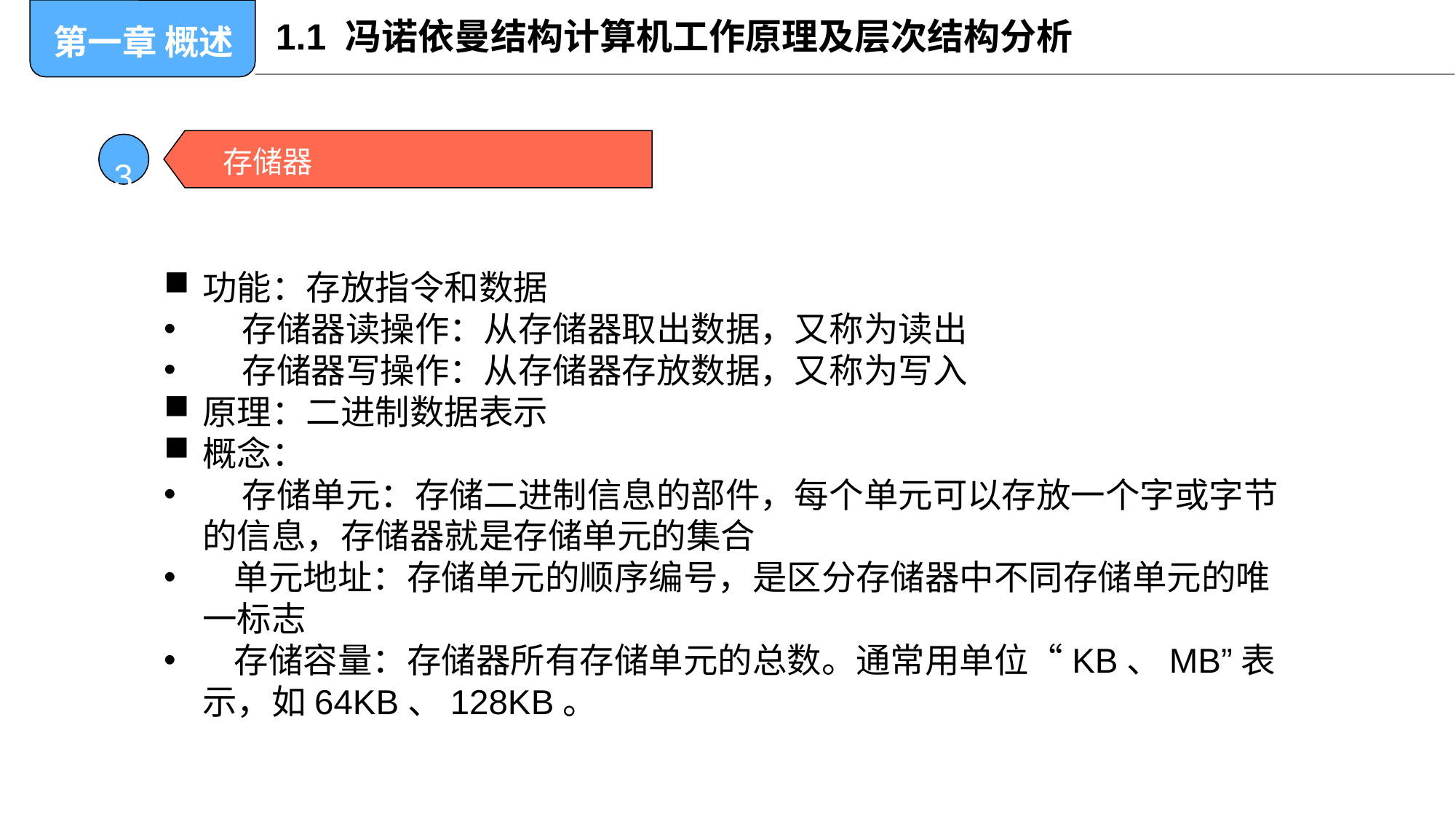

# 1.1 冯诺依曼结构计算机工作原理及层次结构分析
第一章 概述
	冯·诺依曼计算机的工作原理

3	存储器
功能：存放指令和数据
    存储器读操作：从存储器取出数据，又称为读出
    存储器写操作：从存储器存放数据，又称为写入
原理：二进制数据表示
概念：
    存储单元：存储二进制信息的部件，每个单元可以存放一个字或字节的信息，存储器就是存储单元的集合
   单元地址：存储单元的顺序编号，是区分存储器中不同存储单元的唯一标志
   存储容量：存储器所有存储单元的总数。通常用单位“KB、MB”表示，如64KB、128KB。